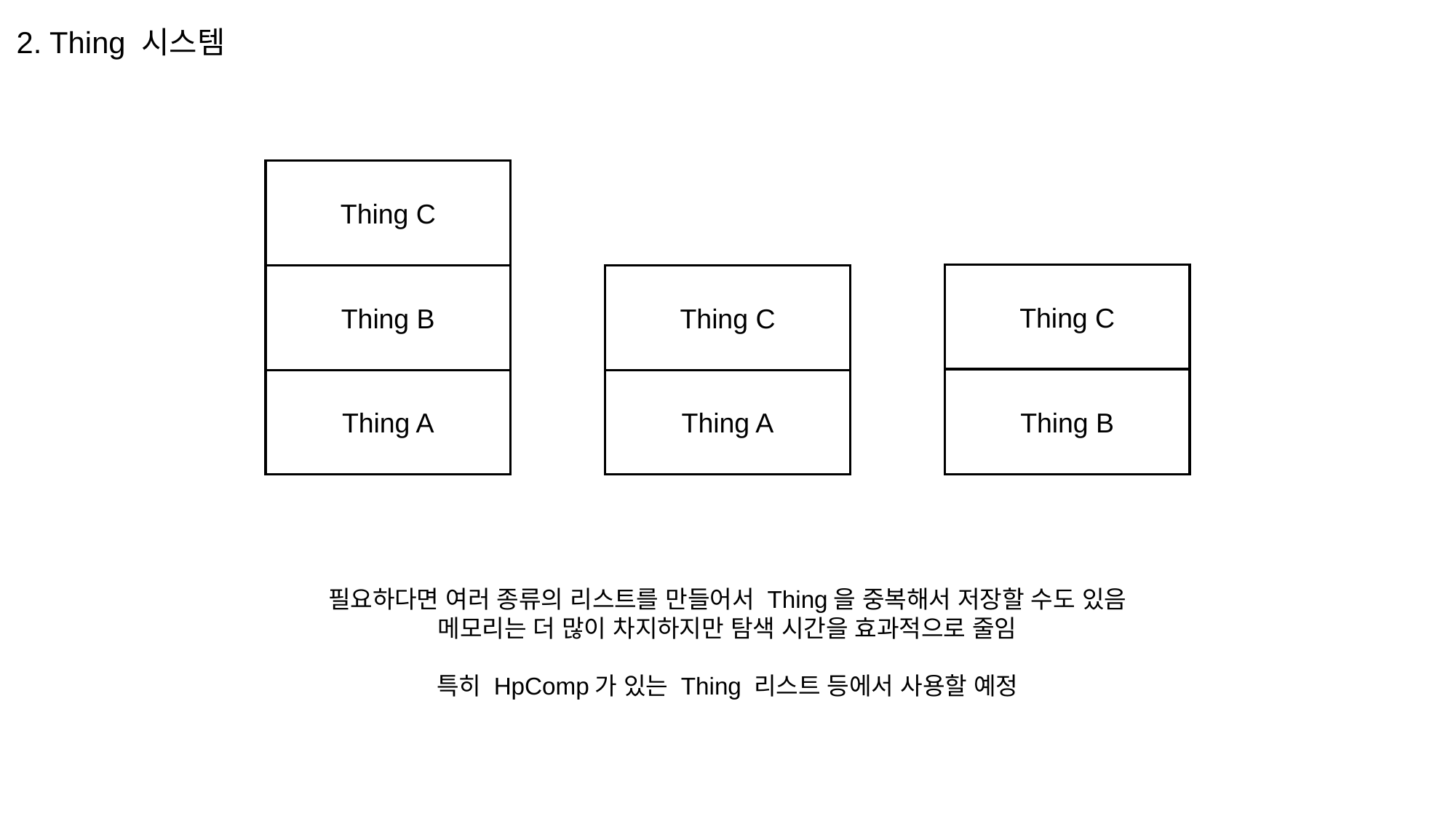

2. Thing 시스템
Thing C
Thing B
Thing A
Thing C
Thing B
Thing C
Thing A
필요하다면 여러 종류의 리스트를 만들어서 Thing을 중복해서 저장할 수도 있음
메모리는 더 많이 차지하지만 탐색 시간을 효과적으로 줄임

특히 HpComp가 있는 Thing 리스트 등에서 사용할 예정